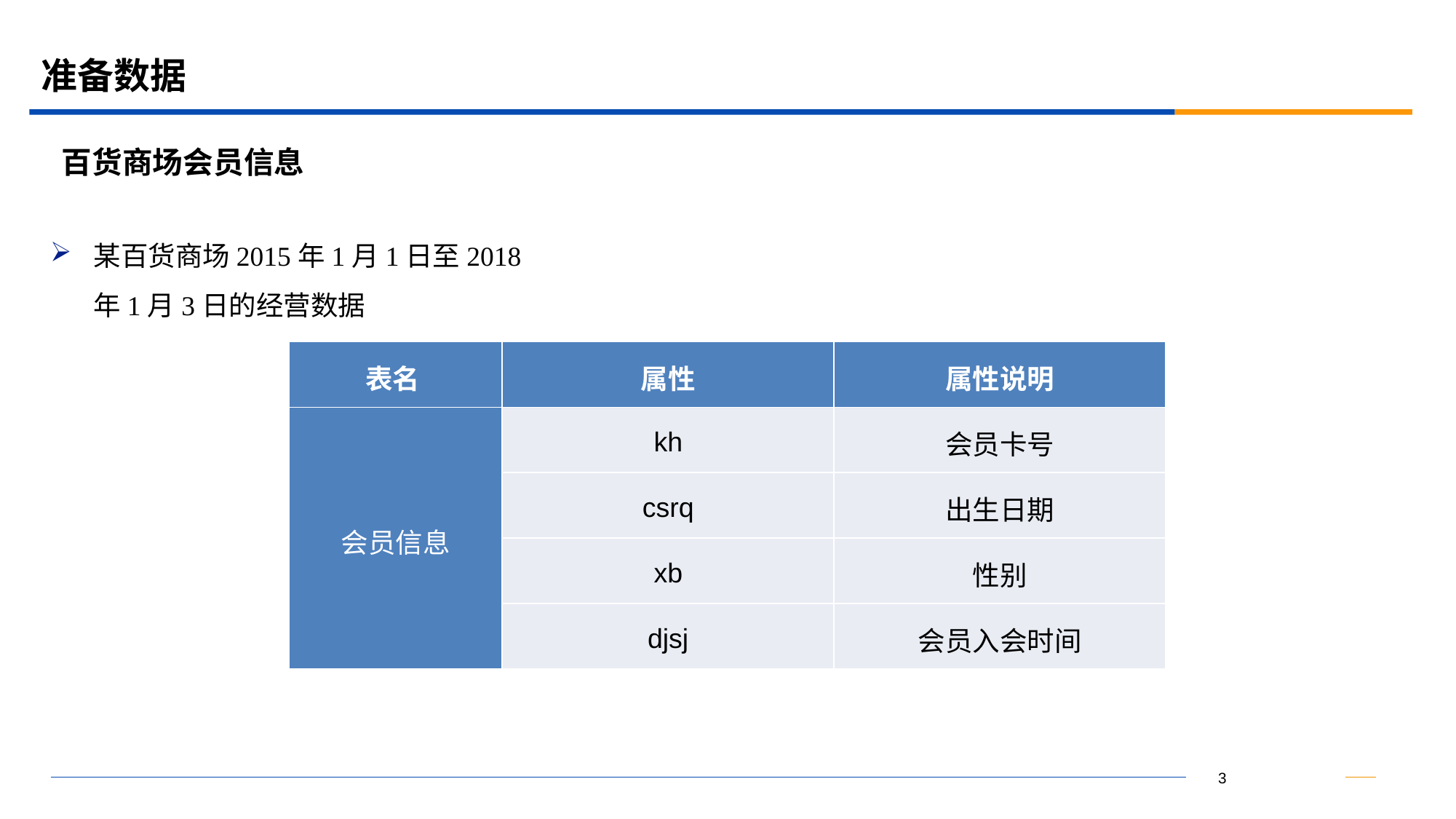

# 准备数据
百货商场会员信息
某百货商场2015年1月1日至2018年1月3日的经营数据

| 表名 | 属性 | 属性说明 |
| --- | --- | --- |
| 会员信息 | kh | 会员卡号 |
|  | csrq | 出生日期 |
|  | xb | 性别 |
|  | djsj | 会员入会时间 |